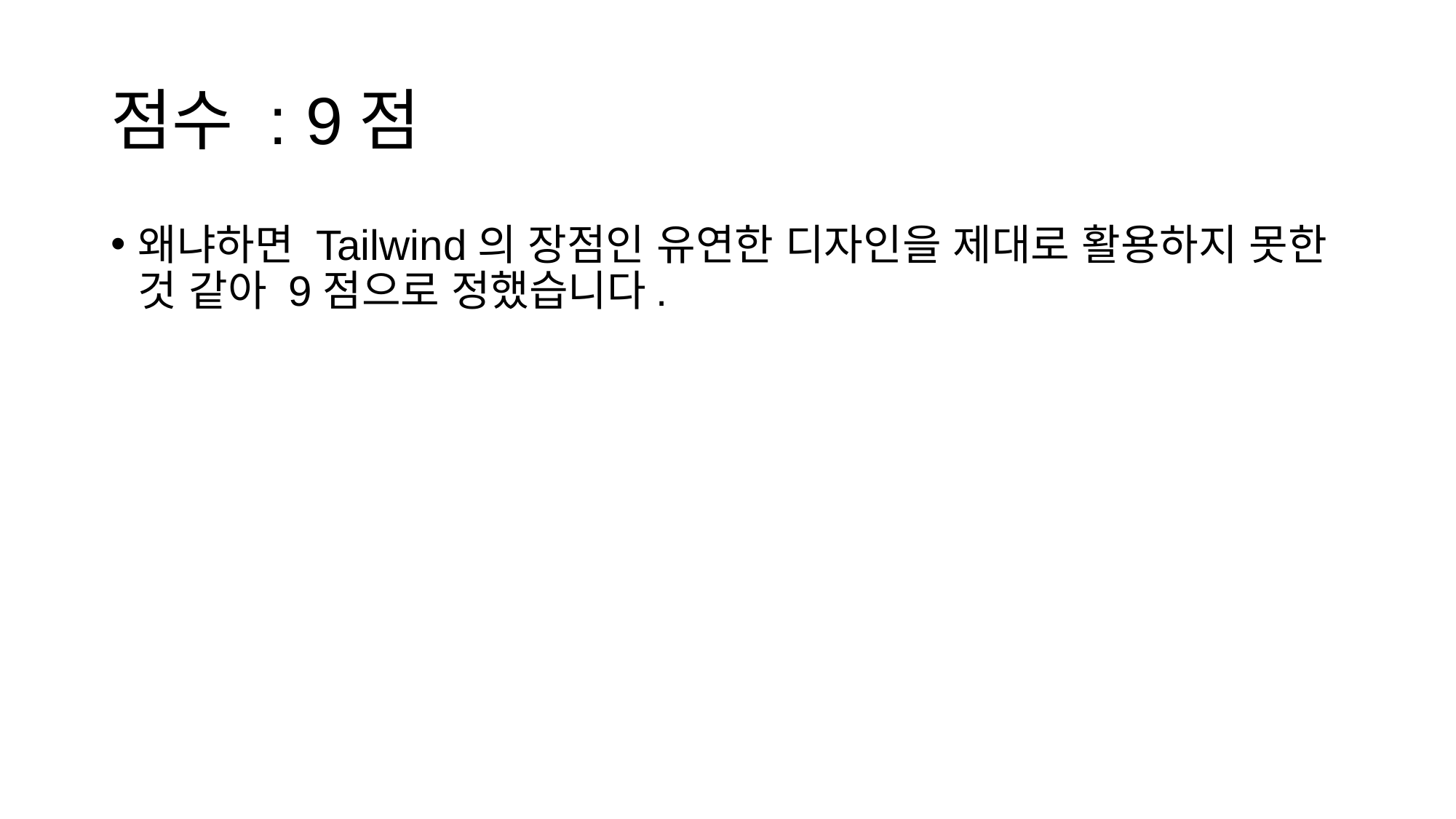

# 점수 : 9점
왜냐하면 Tailwind의 장점인 유연한 디자인을 제대로 활용하지 못한 것 같아 9점으로 정했습니다.